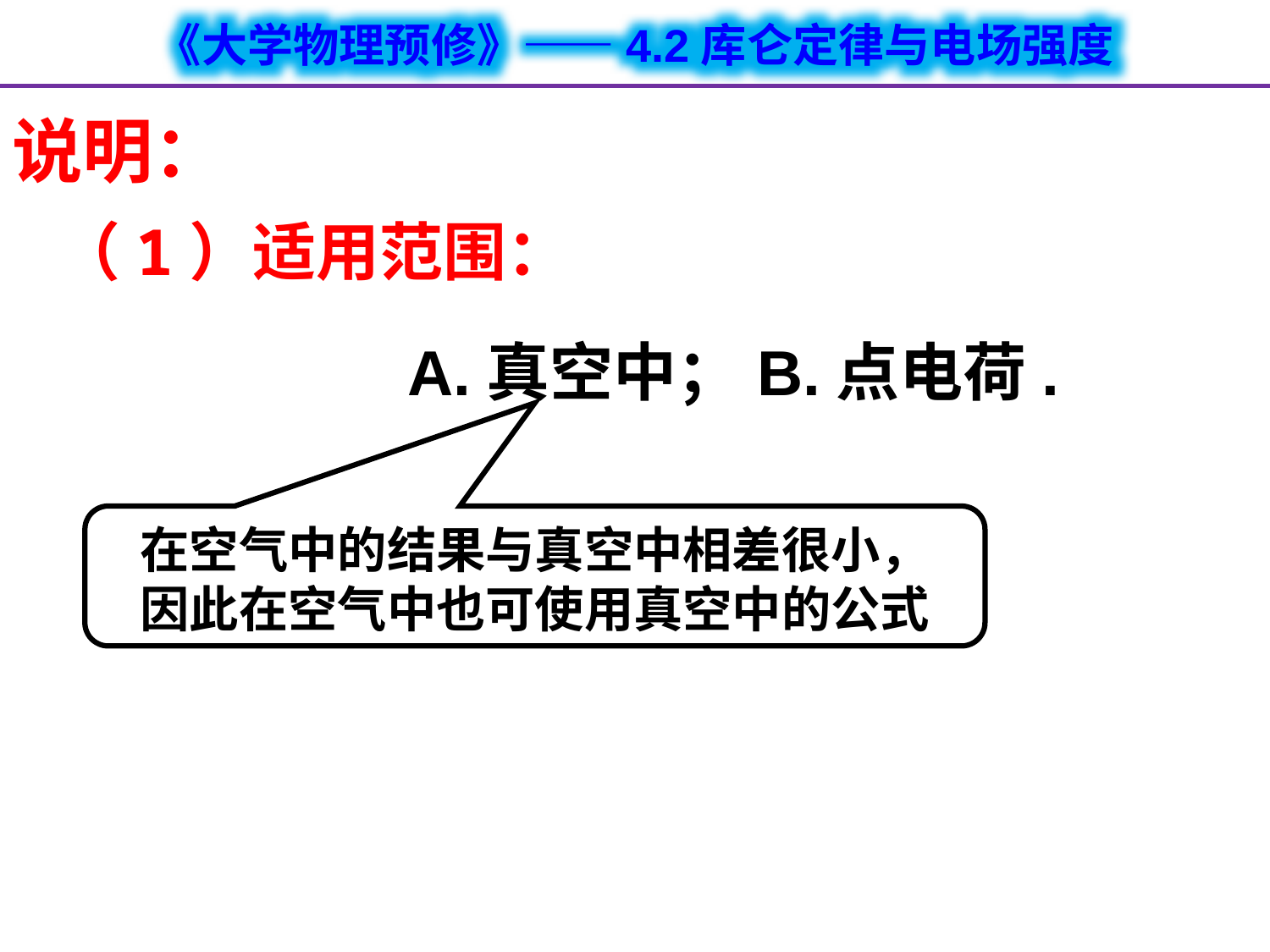

说明：
（1）适用范围：
A.真空中；
B.点电荷.
在空气中的结果与真空中相差很小，
因此在空气中也可使用真空中的公式